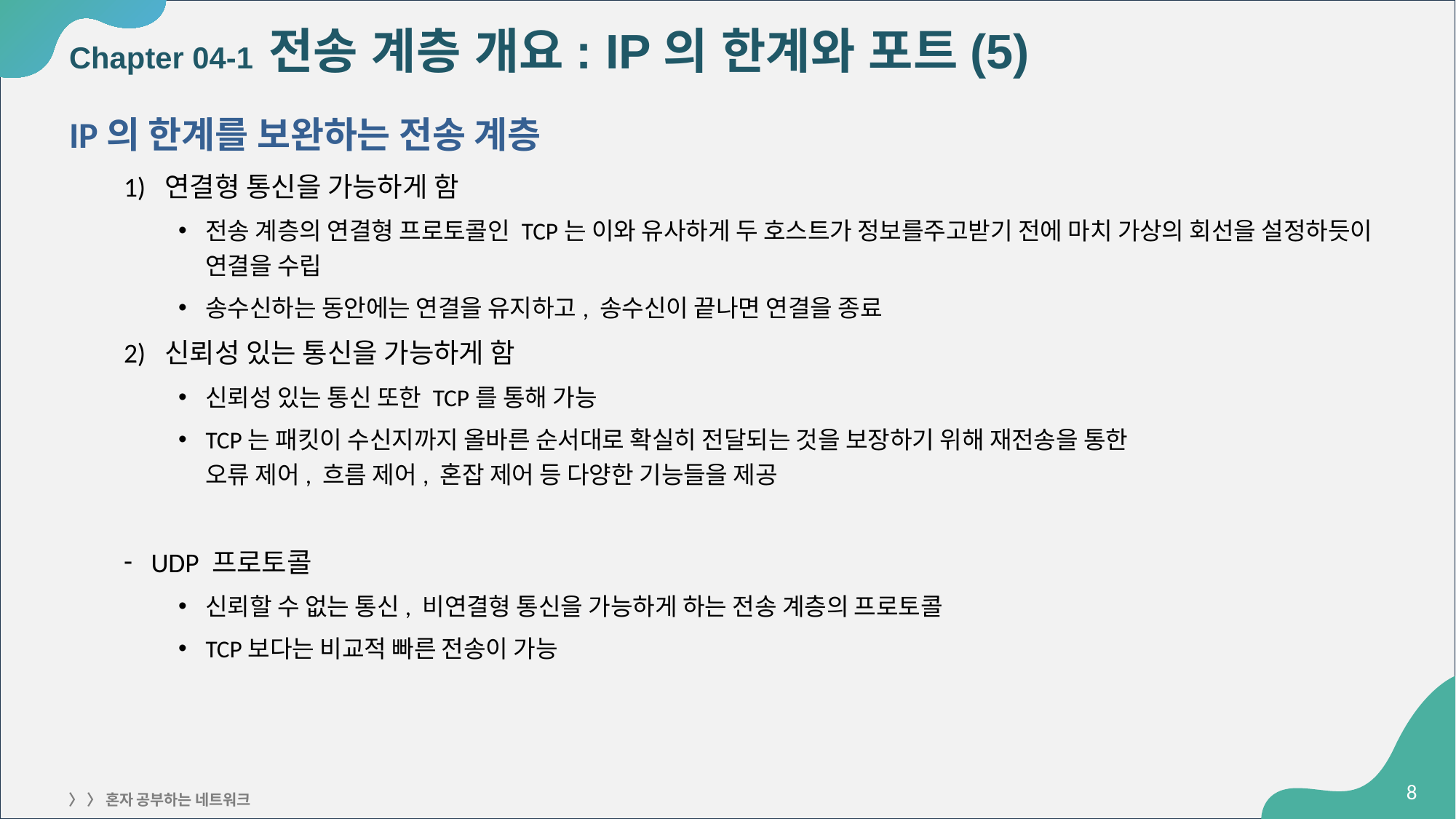

# Chapter 04-1 전송 계층 개요: IP의 한계와 포트(5)
IP의 한계를 보완하는 전송 계층
연결형 통신을 가능하게 함
전송 계층의 연결형 프로토콜인 TCP는 이와 유사하게 두 호스트가 정보를주고받기 전에 마치 가상의 회선을 설정하듯이 연결을 수립
송수신하는 동안에는 연결을 유지하고, 송수신이 끝나면 연결을 종료
신뢰성 있는 통신을 가능하게 함
신뢰성 있는 통신 또한 TCP를 통해 가능
TCP는 패킷이 수신지까지 올바른 순서대로 확실히 전달되는 것을 보장하기 위해 재전송을 통한
오류 제어, 흐름 제어, 혼잡 제어 등 다양한 기능들을 제공

UDP 프로토콜
신뢰할 수 없는 통신, 비연결형 통신을 가능하게 하는 전송 계층의 프로토콜
TCP보다는 비교적 빠른 전송이 가능

8
〉 〉 혼자 공부하는 네트워크